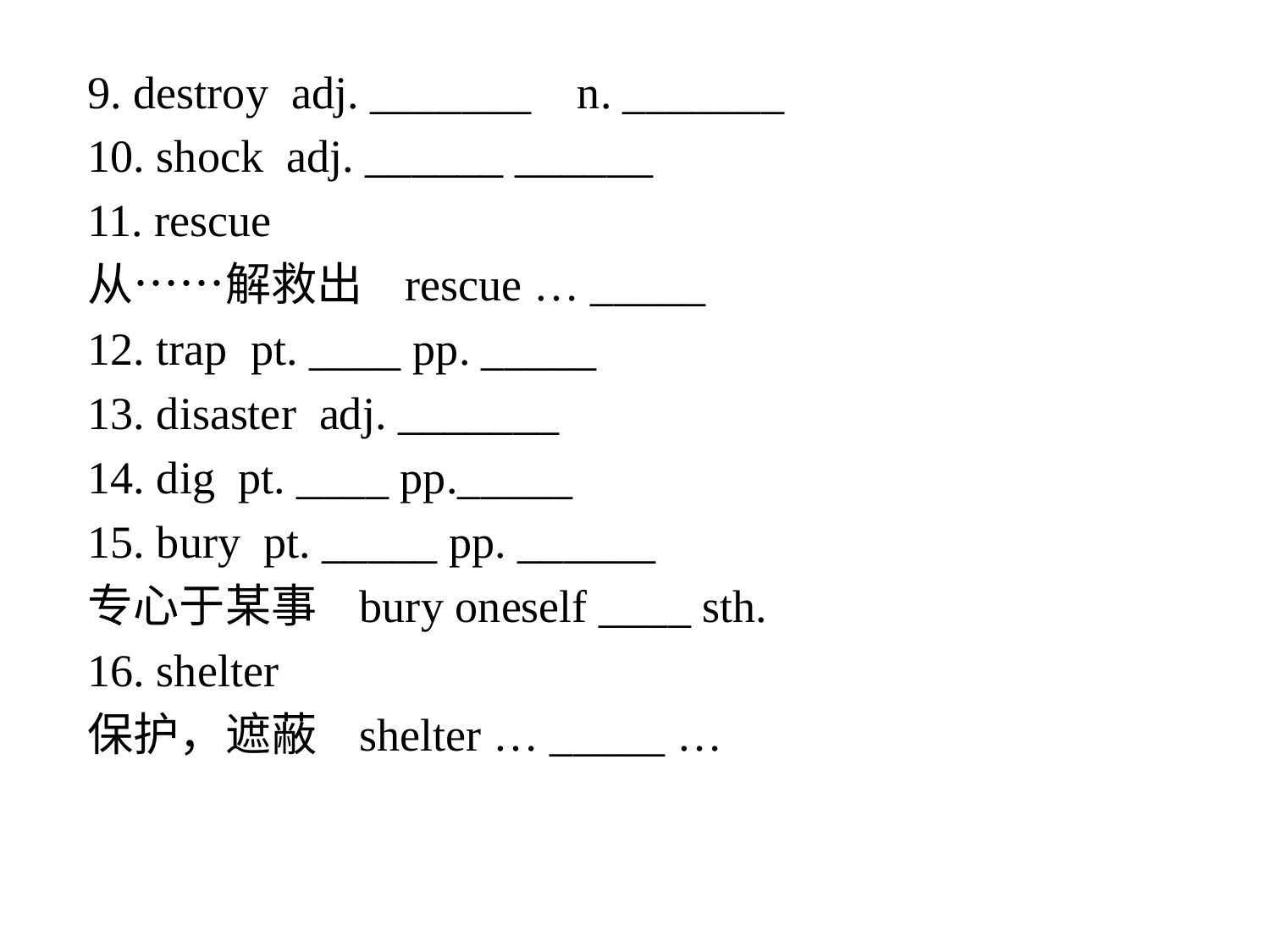

9. destroy  adj. _______    n. _______
10. shock  adj. ______ ______
11. rescue
从……解救出   rescue … _____
12. trap  pt. ____ pp. _____
13. disaster  adj. _______
14. dig  pt. ____ pp._____
15. bury  pt. _____ pp. ______
专心于某事   bury oneself ____ sth.
16. shelter
保护，遮蔽   shelter … _____ …